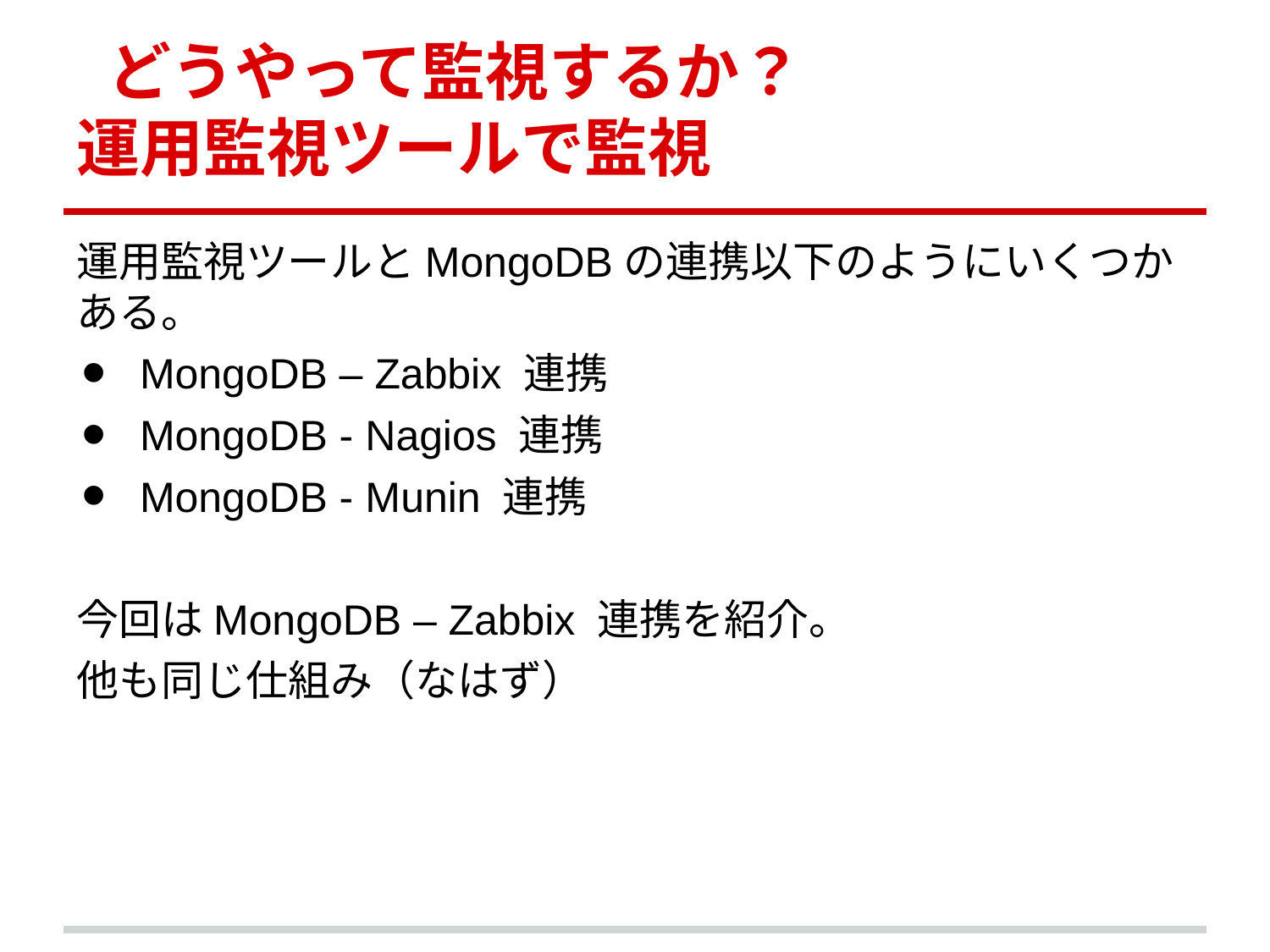

# どうやって監視するか？ 運用監視ツールで監視
運用監視ツールとMongoDBの連携以下のようにいくつかある。
MongoDB – Zabbix 連携
MongoDB - Nagios 連携
MongoDB - Munin 連携

今回はMongoDB – Zabbix 連携を紹介。
他も同じ仕組み（なはず）